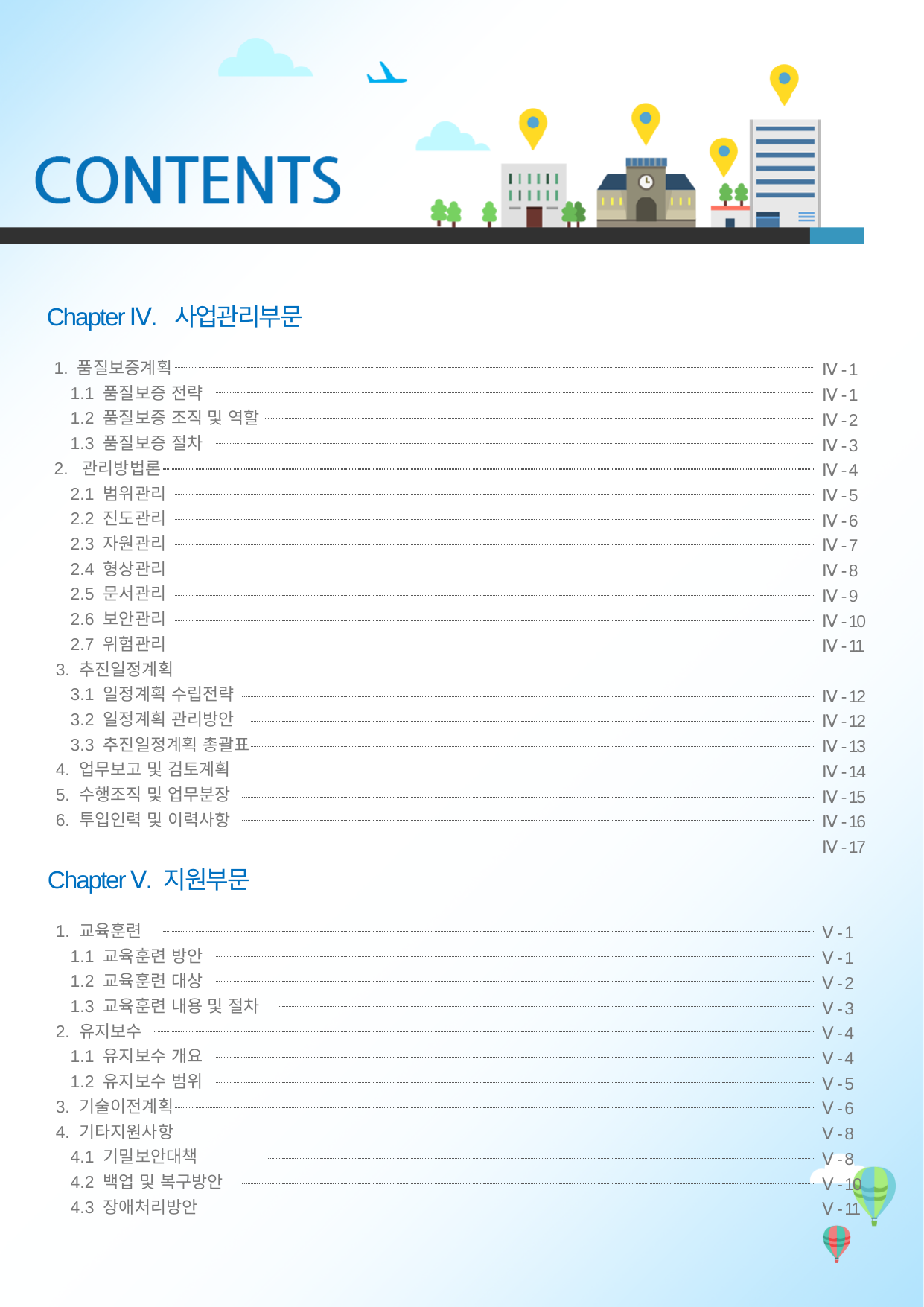

Chapter Ⅳ.  사업관리부문
1. 품질보증계획
1.1 품질보증 전략
1.2 품질보증 조직 및 역할
1.3 품질보증 절차
2.  관리방법론
2.1 범위관리
2.2 진도관리
2.3 자원관리
2.4 형상관리
2.5 문서관리
2.6 보안관리
2.7 위험관리
3. 추진일정계획
3.1 일정계획 수립전략
3.2 일정계획 관리방안
3.3 추진일정계획 총괄표
4. 업무보고 및 검토계획
5. 수행조직 및 업무분장
6. 투입인력 및 이력사항
Ⅳ - 1
Ⅳ - 1
Ⅳ - 2
Ⅳ - 3
Ⅳ - 4
Ⅳ - 5
Ⅳ - 6
Ⅳ - 7
Ⅳ - 8
Ⅳ - 9
Ⅳ - 10
Ⅳ - 11

Ⅳ - 12
Ⅳ - 12
Ⅳ - 13
Ⅳ - 14
Ⅳ - 15
Ⅳ - 16
Ⅳ - 17
Chapter Ⅴ. 지원부문
1. 교육훈련
1.1 교육훈련 방안
1.2 교육훈련 대상
1.3 교육훈련 내용 및 절차
2. 유지보수
1.1 유지보수 개요
1.2 유지보수 범위
3. 기술이전계획
4. 기타지원사항
4.1 기밀보안대책
4.2 백업 및 복구방안
4.3 장애처리방안
Ⅴ - 1
Ⅴ - 1
Ⅴ - 2
Ⅴ - 3
Ⅴ - 4
Ⅴ - 4
Ⅴ - 5
Ⅴ - 6
Ⅴ - 8
Ⅴ - 8
Ⅴ - 10
Ⅴ - 11